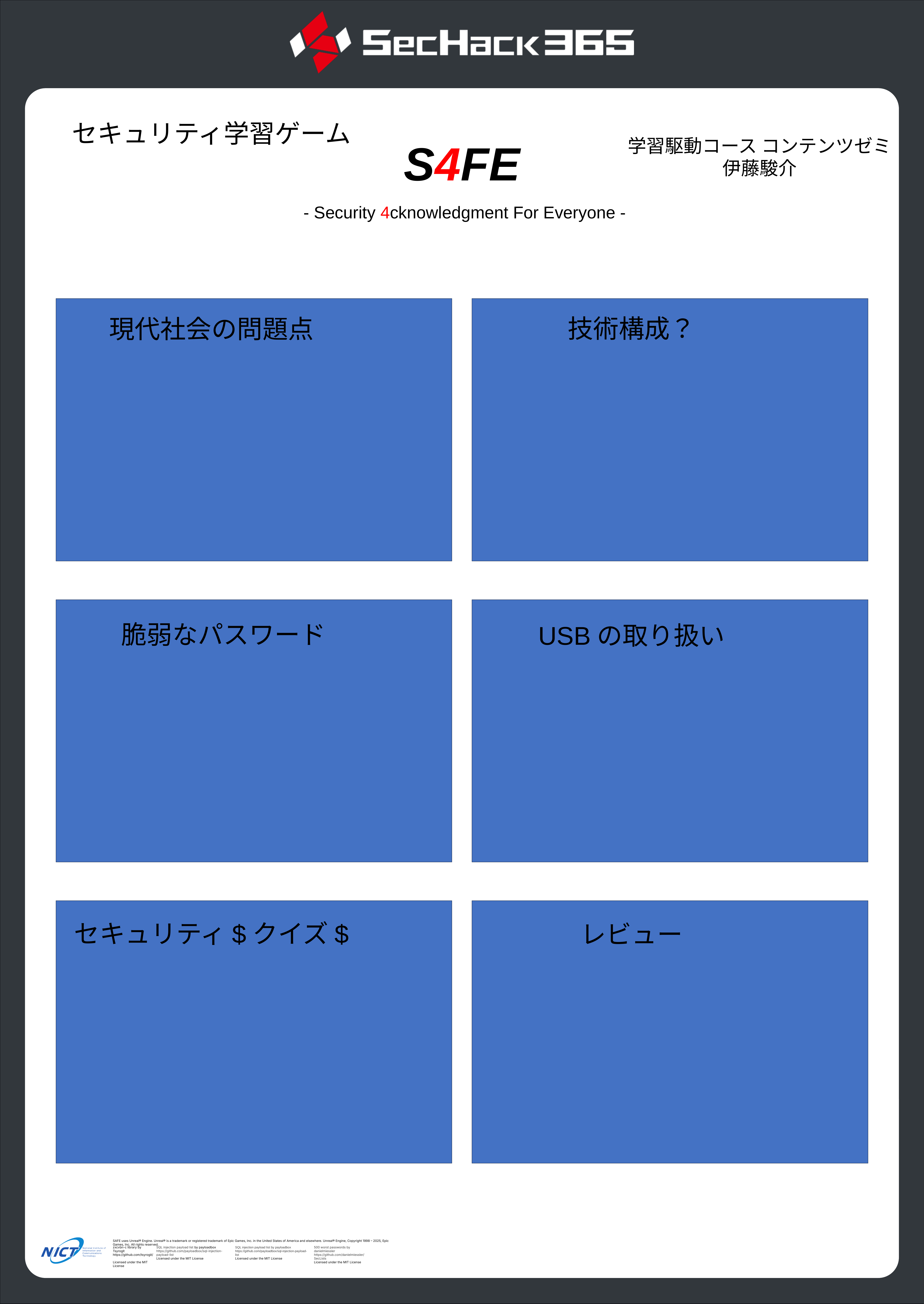

セキュリティ学習ゲーム
S4FE
学習駆動コース コンテンツゼミ
伊藤駿介
- Security 4cknowledgment For Everyone -

技術構成？
現代社会の問題点

脆弱なパスワード
USBの取り扱い

セキュリティ$クイズ$
レビュー
SAFE uses Unreal® Engine. Unreal® is a trademark or registered trademark of Epic Games, Inc. in the United States of America and elsewhere. Unreal® Engine, Copyright 1998 – 2025, Epic Games, Inc. All rights reserved.
SQL injection payload list by payloadbox
https://github.com/payloadbox/sql-injection-payload-list
Licensed under the MIT License
500 worst passwords by danielmiessler
https://github.com/danielmiessler/SecLists
Licensed under the MIT License
SQL injection payload list by payloadbox
https://github.com/payloadbox/sql-injection-payload-list
Licensed under the MIT License
zxcvbn-c library by Tsyrogit
https://github.com/tsyrogit/
Licensed under the MIT License